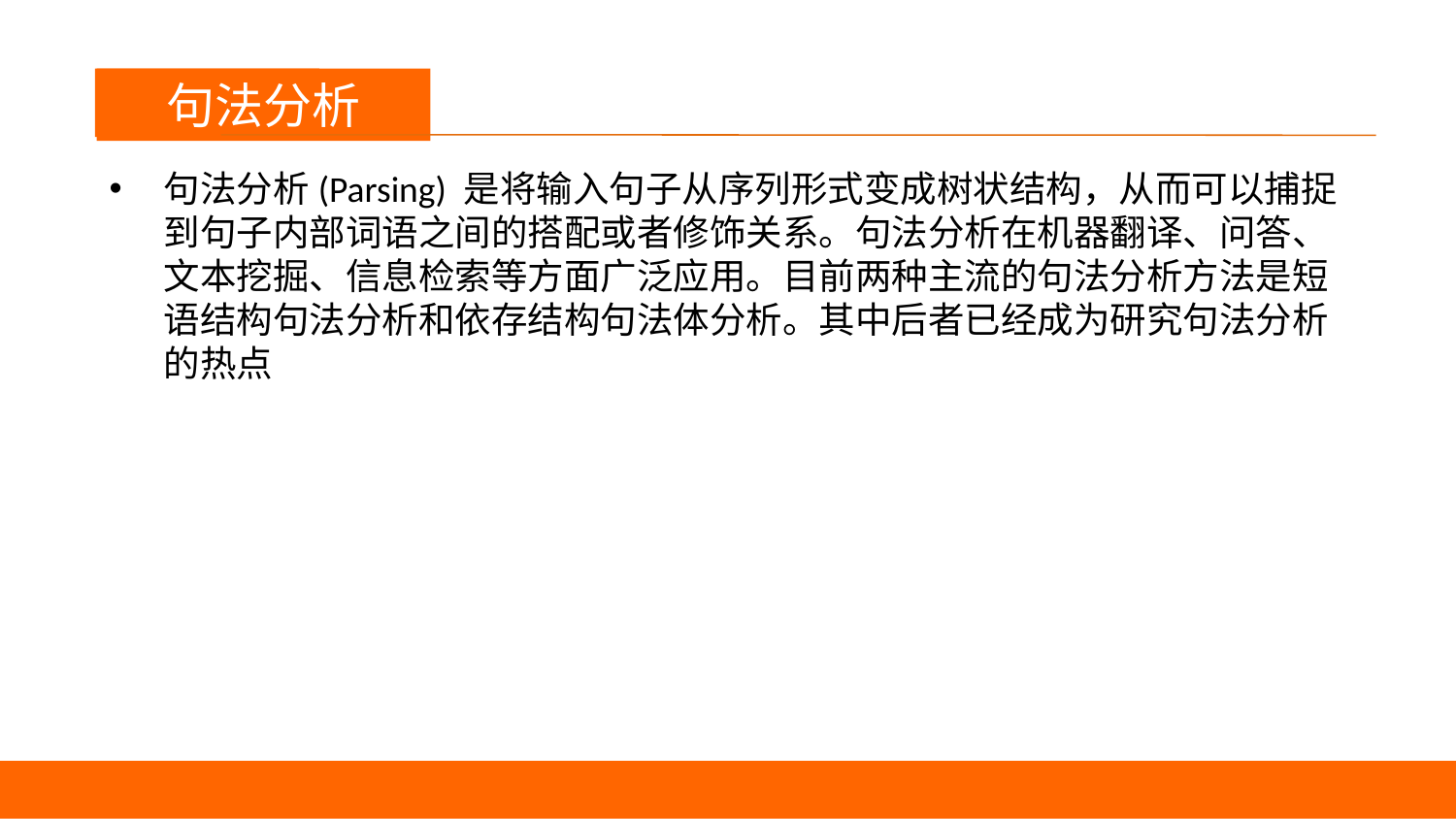

句法分析
句法分析(Parsing) 是将输入句子从序列形式变成树状结构，从而可以捕捉到句子内部词语之间的搭配或者修饰关系。句法分析在机器翻译、问答、文本挖掘、信息检索等方面广泛应用。目前两种主流的句法分析方法是短语结构句法分析和依存结构句法体分析。其中后者已经成为研究句法分析的热点